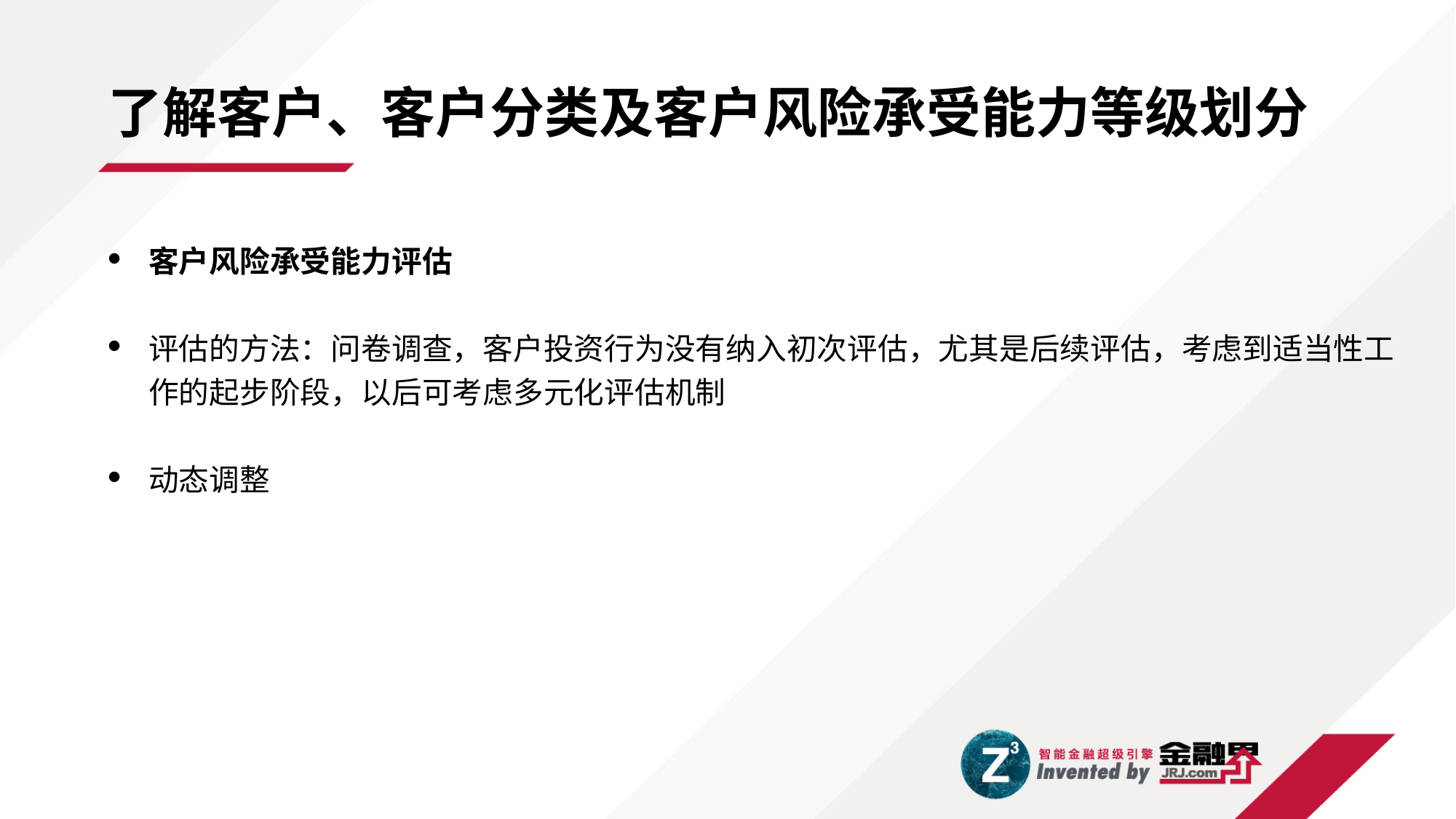

了解客户、客户分类及客户风险承受能力等级划分
客户风险承受能力评估

评估的方法：问卷调查，客户投资行为没有纳入初次评估，尤其是后续评估，考虑到适当性工作的起步阶段，以后可考虑多元化评估机制

动态调整